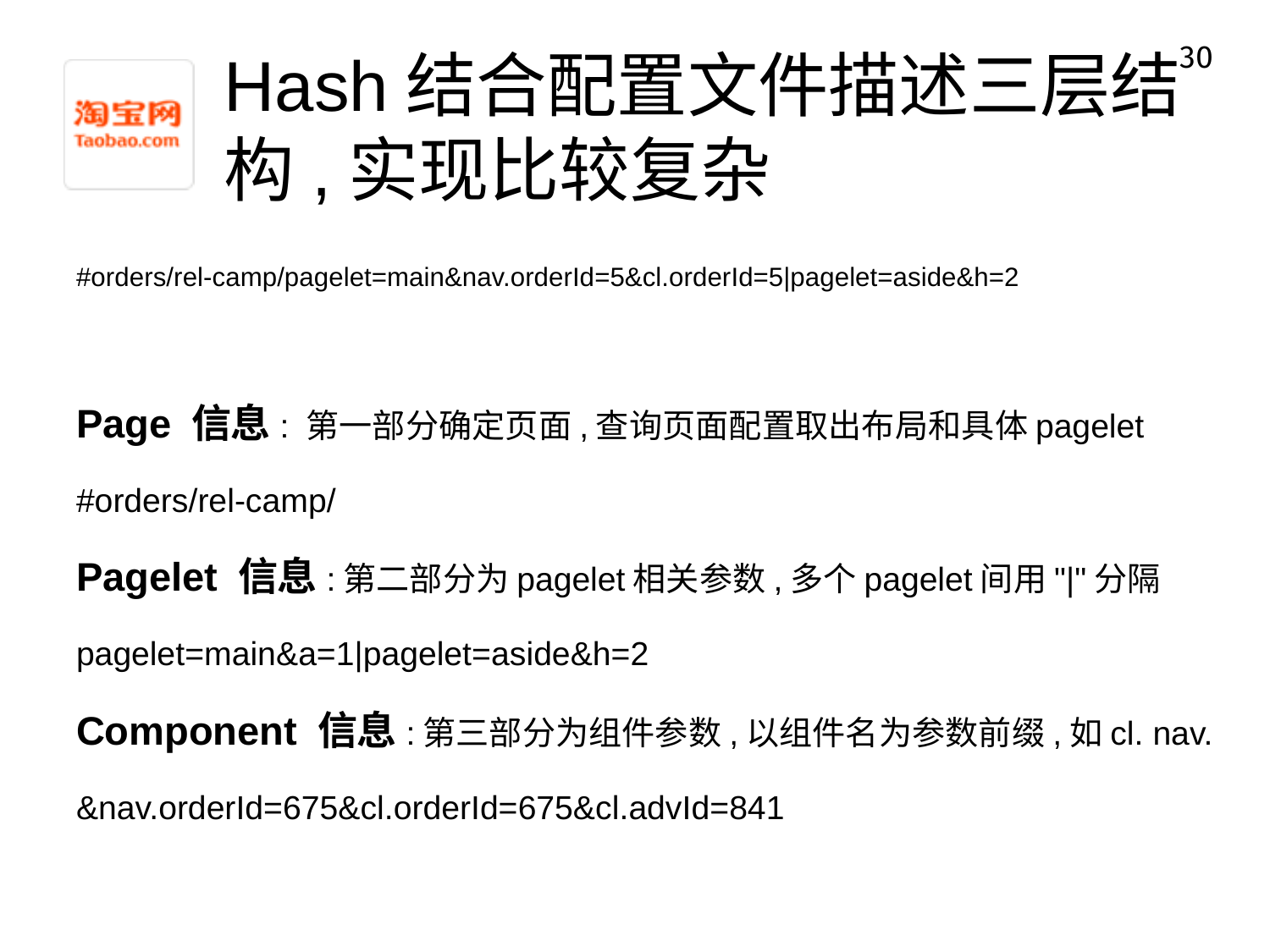

30
# Hash结合配置文件描述三层结构,实现比较复杂
#orders/rel-camp/pagelet=main&nav.orderId=5&cl.orderId=5|pagelet=aside&h=2

Page 信息: 第一部分确定页面,查询页面配置取出布局和具体pagelet
#orders/rel-camp/
Pagelet 信息:第二部分为pagelet相关参数,多个pagelet间用"|"分隔
pagelet=main&a=1|pagelet=aside&h=2
Component 信息:第三部分为组件参数,以组件名为参数前缀,如cl. nav.
&nav.orderId=675&cl.orderId=675&cl.advId=841